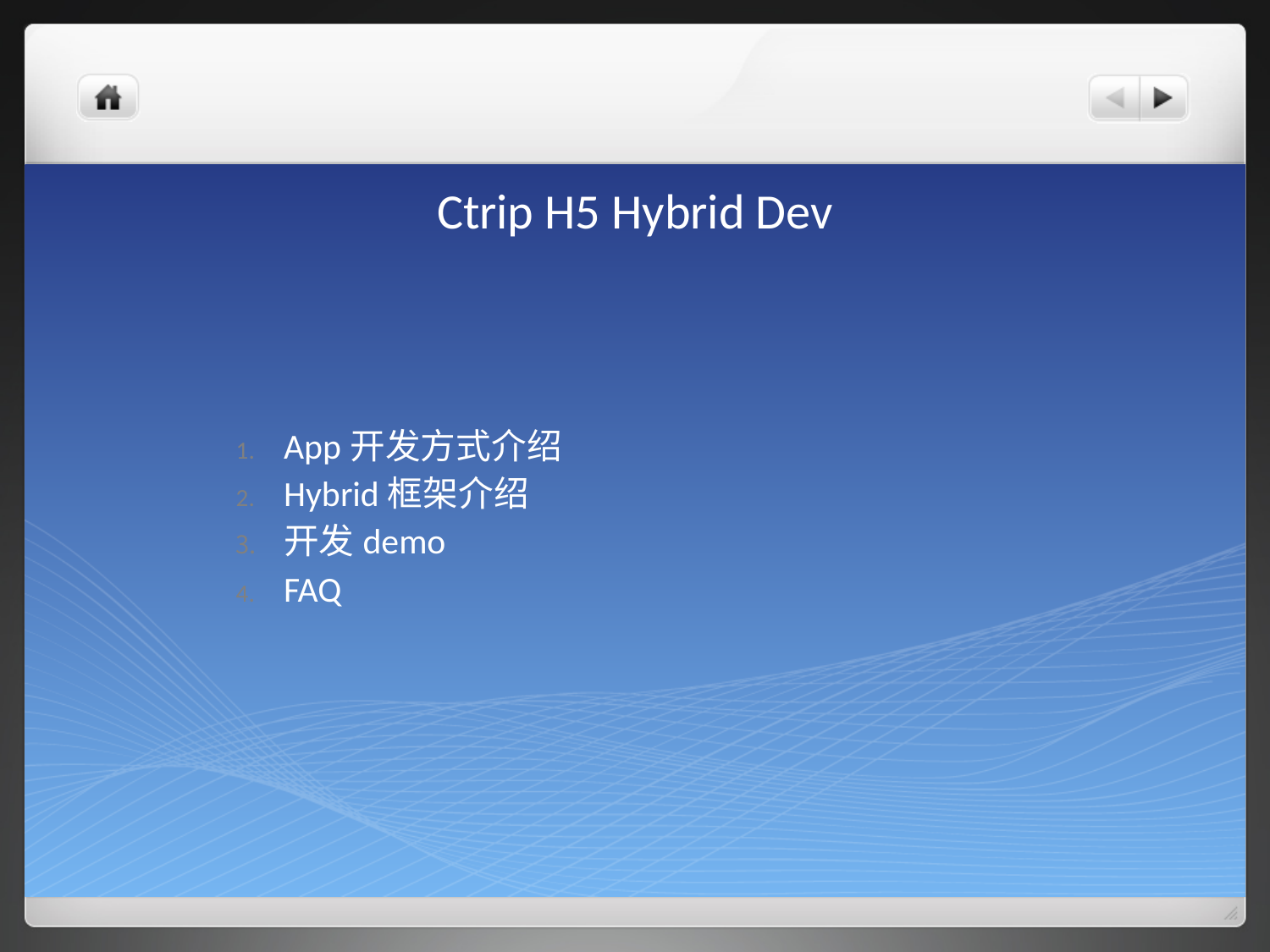

# Ctrip H5 Hybrid Dev
App开发方式介绍
Hybrid框架介绍
开发demo
FAQ